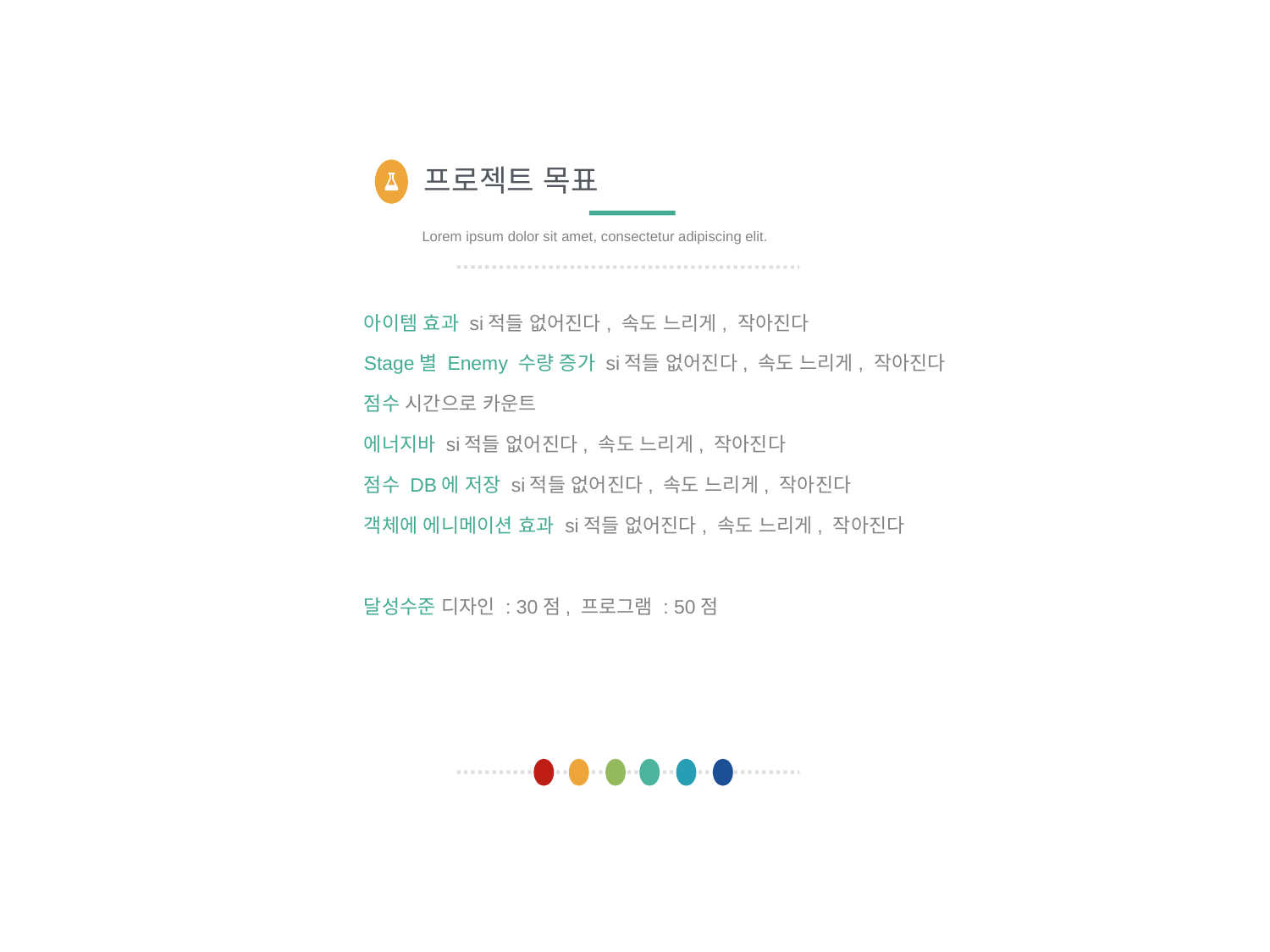

프로젝트 목표

Lorem ipsum dolor sit amet, consectetur adipiscing elit.

아이템 효과 si적들 없어진다, 속도 느리게, 작아진다
Stage별 Enemy 수량 증가 si적들 없어진다, 속도 느리게, 작아진다
점수 시간으로 카운트
에너지바 si적들 없어진다, 속도 느리게, 작아진다
점수 DB에 저장 si적들 없어진다, 속도 느리게, 작아진다
객체에 에니메이션 효과 si적들 없어진다, 속도 느리게, 작아진다

달성수준 디자인 : 30점, 프로그램 : 50점